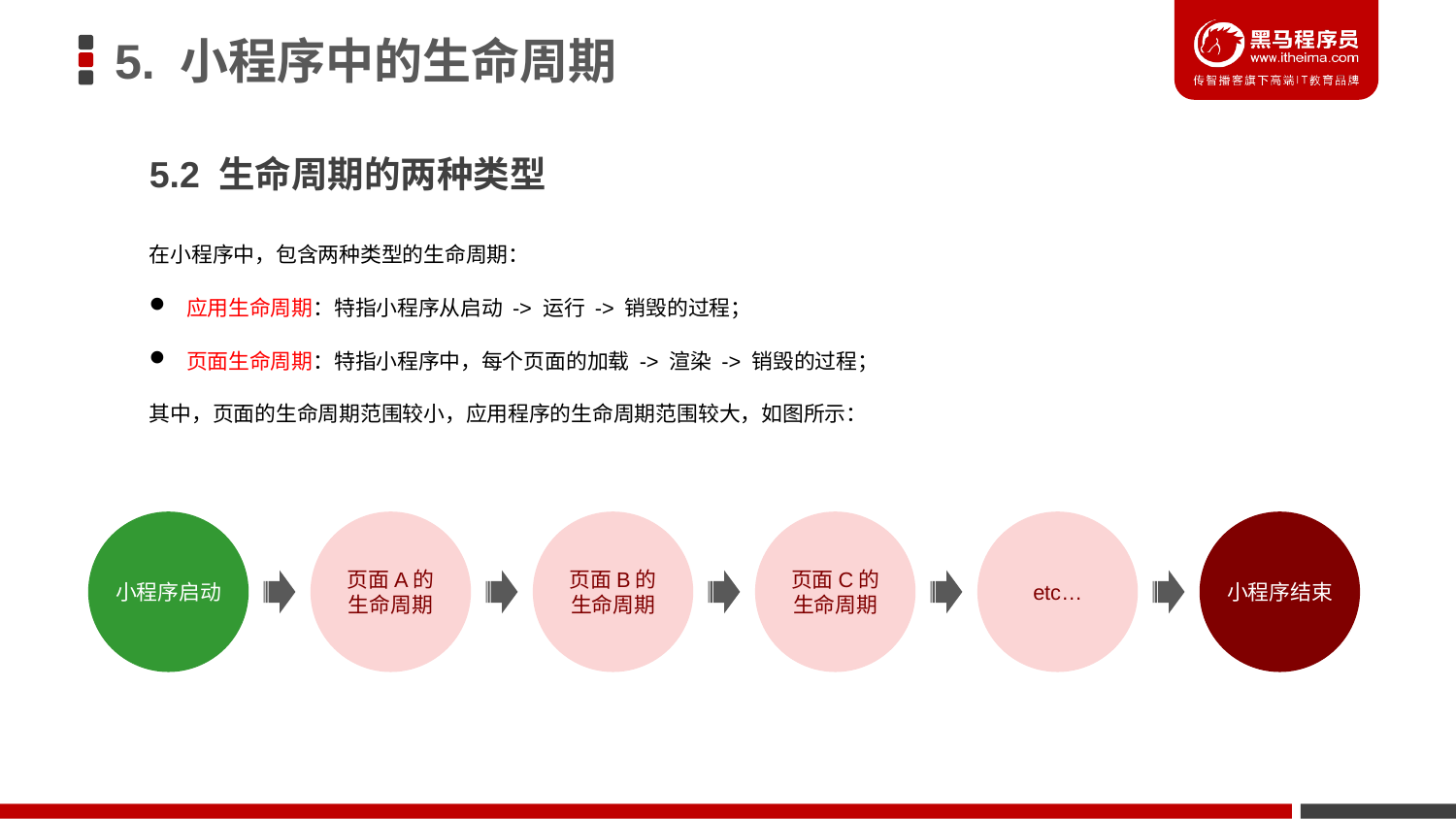

# 5. 小程序中的生命周期
5.2 生命周期的两种类型
在小程序中，包含两种类型的生命周期：
 应用生命周期：特指小程序从启动 -> 运行 -> 销毁的过程；
 页面生命周期：特指小程序中，每个页面的加载 -> 渲染 -> 销毁的过程；
其中，页面的生命周期范围较小，应用程序的生命周期范围较大，如图所示：

小程序启动

页面A的
生命周期

页面B的
生命周期

页面C的
生命周期

etc…

小程序结束